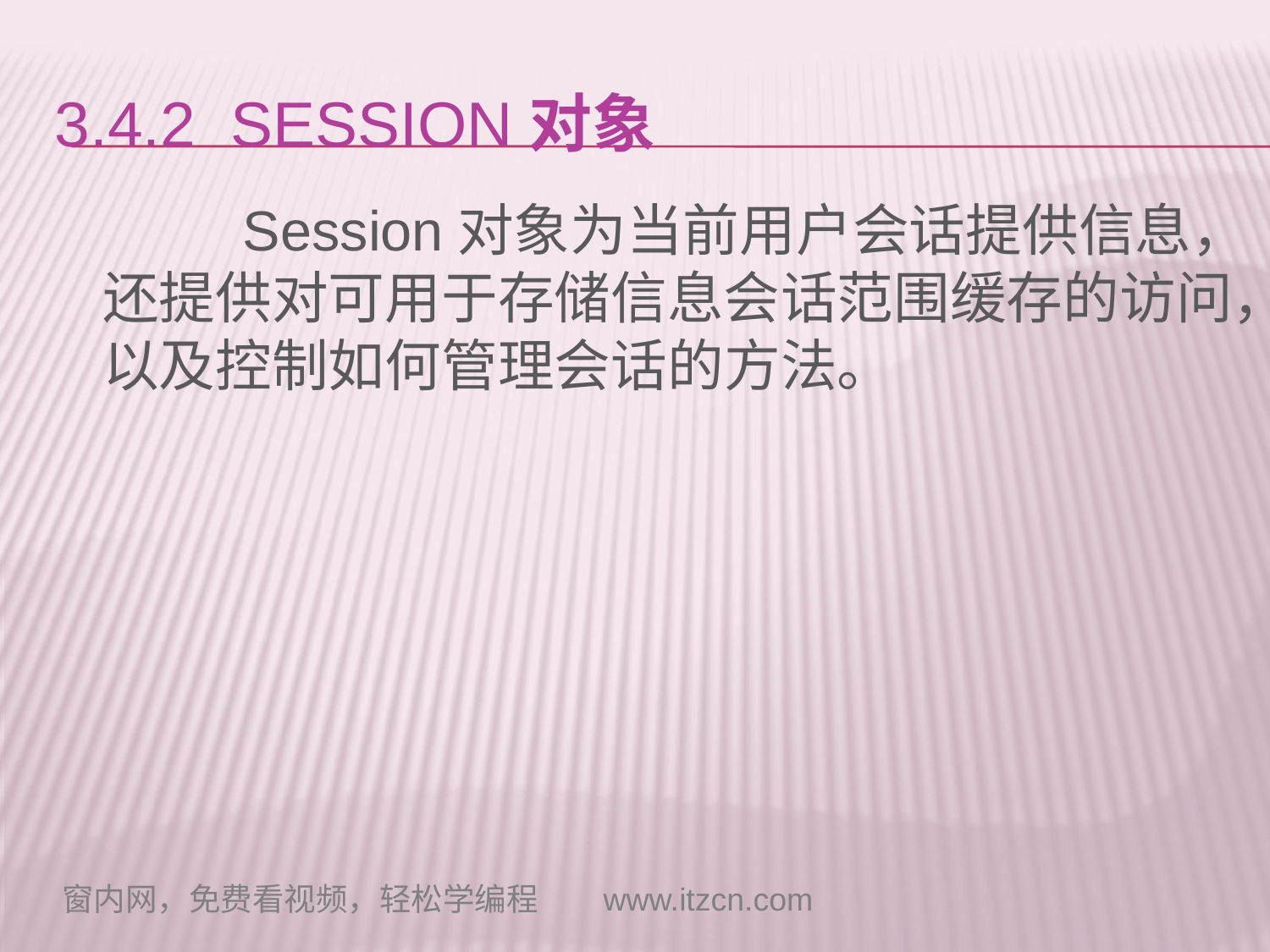

# 3.4.2  Session对象
            Session对象为当前用户会话提供信息，还提供对可用于存储信息会话范围缓存的访问，以及控制如何管理会话的方法。